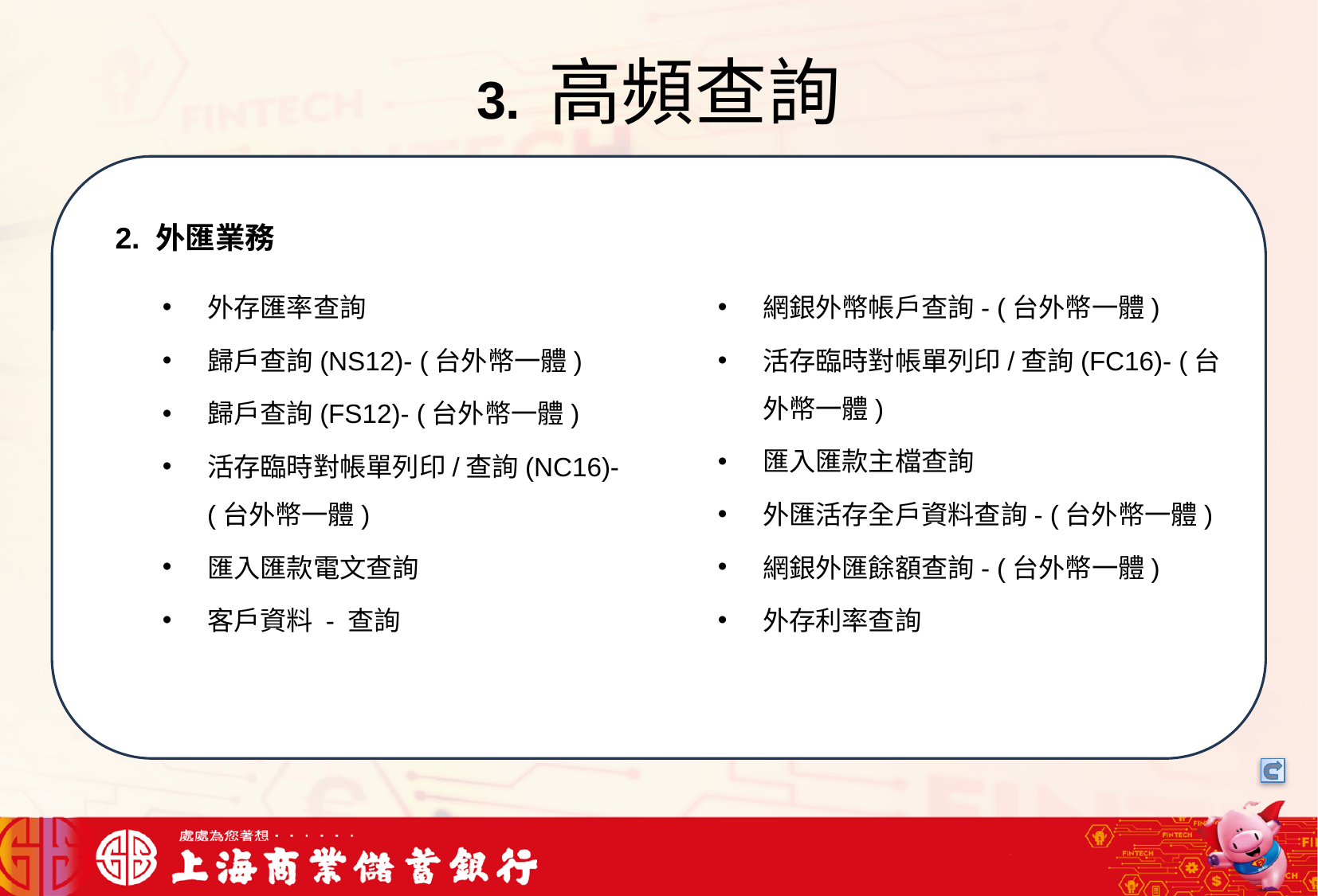

# 3. 高頻查詢
我們可以將信用卡相關資料存在一個檔案中，將這些檔案中的文字進行詞向量的轉換，把文字轉成數字向量存在向量資料庫中，透過檢索器在向量資料庫搜尋與用戶問題最接近的資訊，透過生成器，生成最合適的答案回覆用戶
2. 外匯業務
外存匯率查詢
歸戶查詢(NS12)- (台外幣一體)
歸戶查詢(FS12)- (台外幣一體)
活存臨時對帳單列印/查詢(NC16)- (台外幣一體)
匯入匯款電文查詢
客戶資料 - 查詢
網銀外幣帳戶查詢- (台外幣一體)
活存臨時對帳單列印/查詢(FC16)- (台外幣一體)
匯入匯款主檔查詢
外匯活存全戶資料查詢- (台外幣一體)
網銀外匯餘額查詢- (台外幣一體)
外存利率查詢